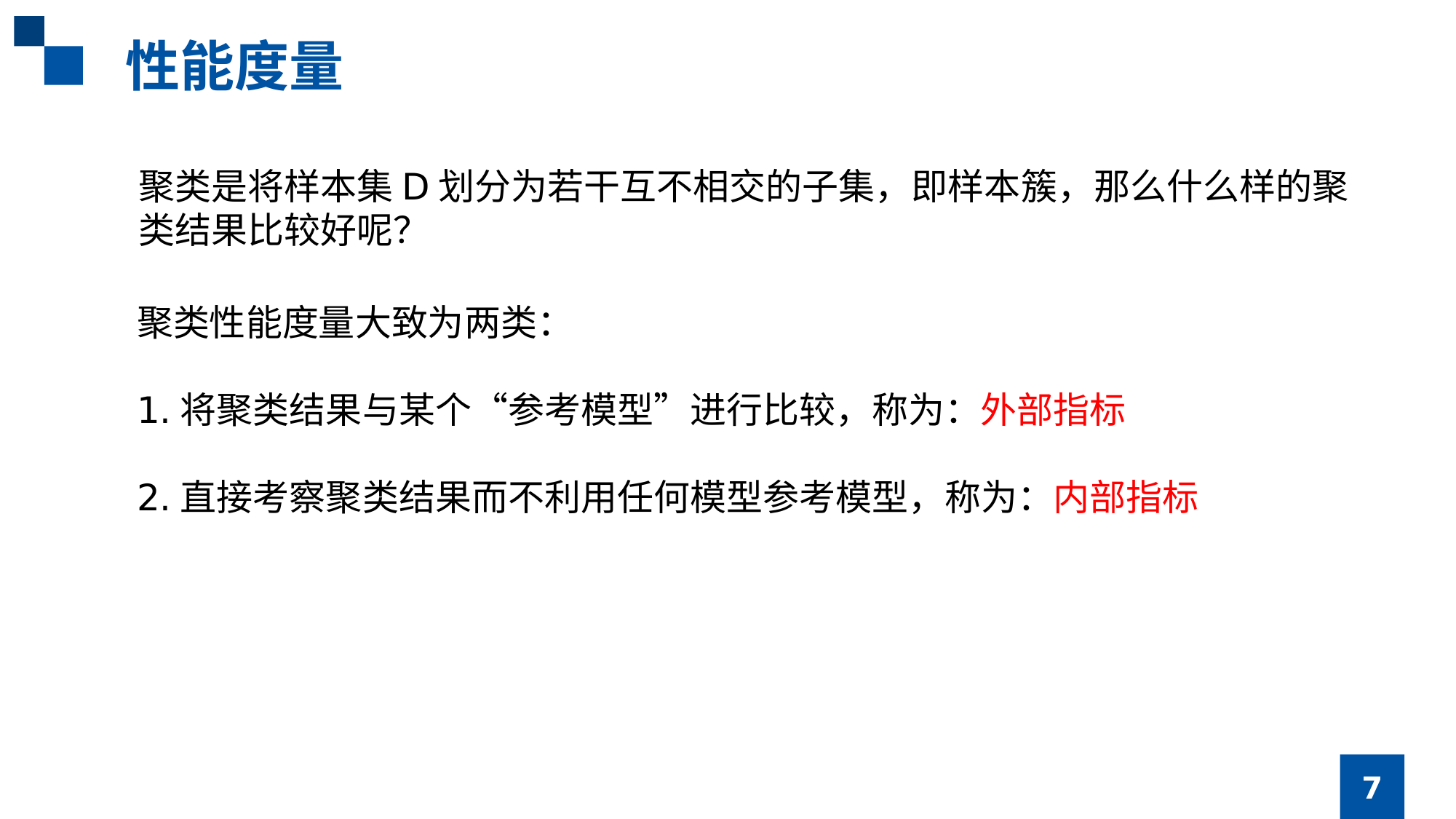

性能度量

聚类是将样本集D划分为若干互不相交的子集，即样本簇，那么什么样的聚类结果比较好呢？

聚类性能度量大致为两类：

1.将聚类结果与某个“参考模型”进行比较，称为：外部指标

2.直接考察聚类结果而不利用任何模型参考模型，称为：内部指标
7